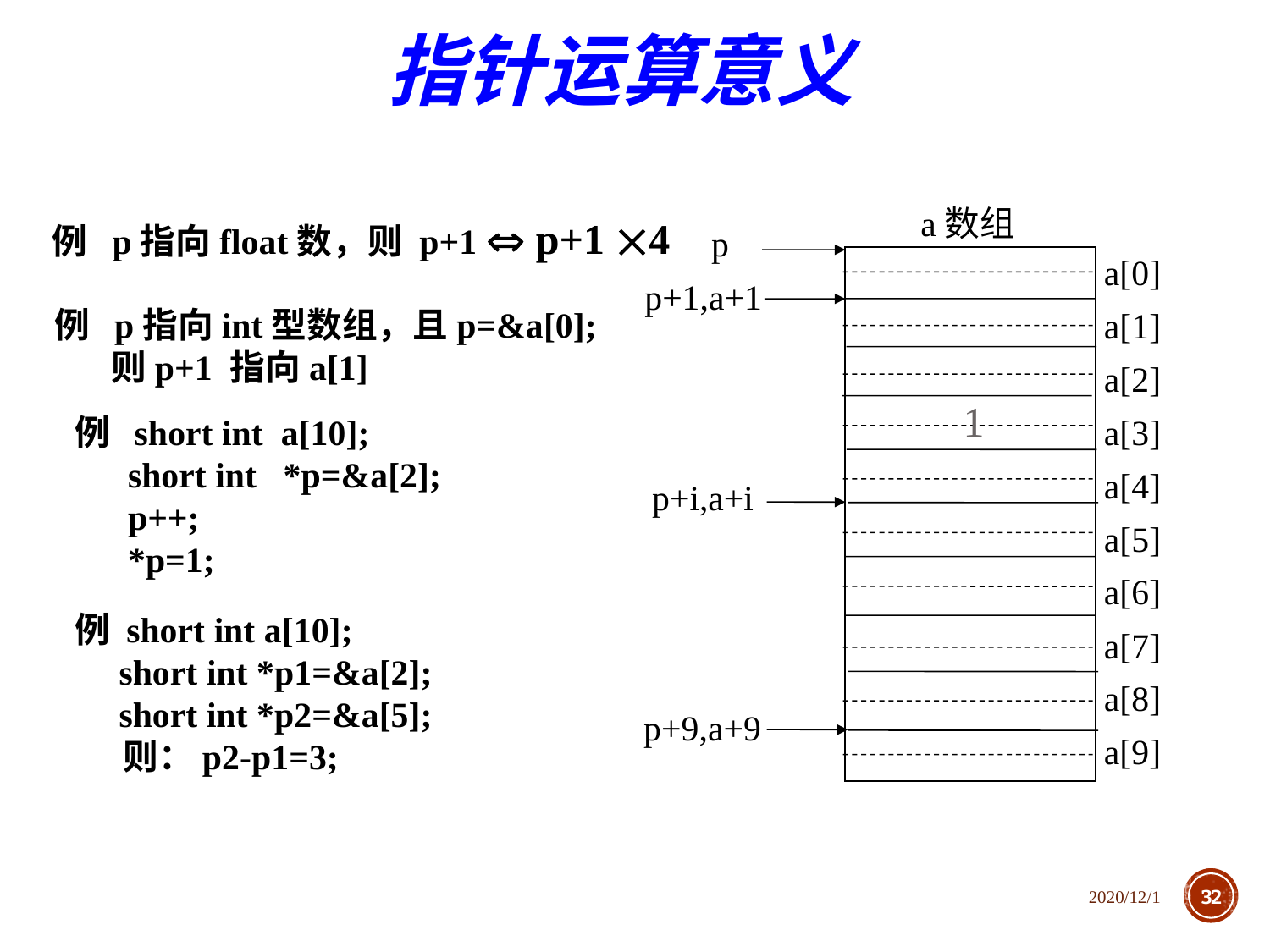

指针运算意义
a数组
p
a[0]

p+1,a+1
a[1]

a[2]

a[3]

a[4]
p+i,a+i

a[5]

a[6]

a[7]
a[8]

p+9,a+9
a[9]

例  p指向float数，则 p+1 ⇔ p+1 ×4
例  p指向int型数组，且p=&a[0];
      则p+1 指向a[1]
1
例  short int  a[10];
      short int   *p=&a[2];
      p++;
      *p=1;
例 short int a[10];
     short int *p1=&a[2];
     short int *p2=&a[5];
     则：p2-p1=3;
2020/12/1
32